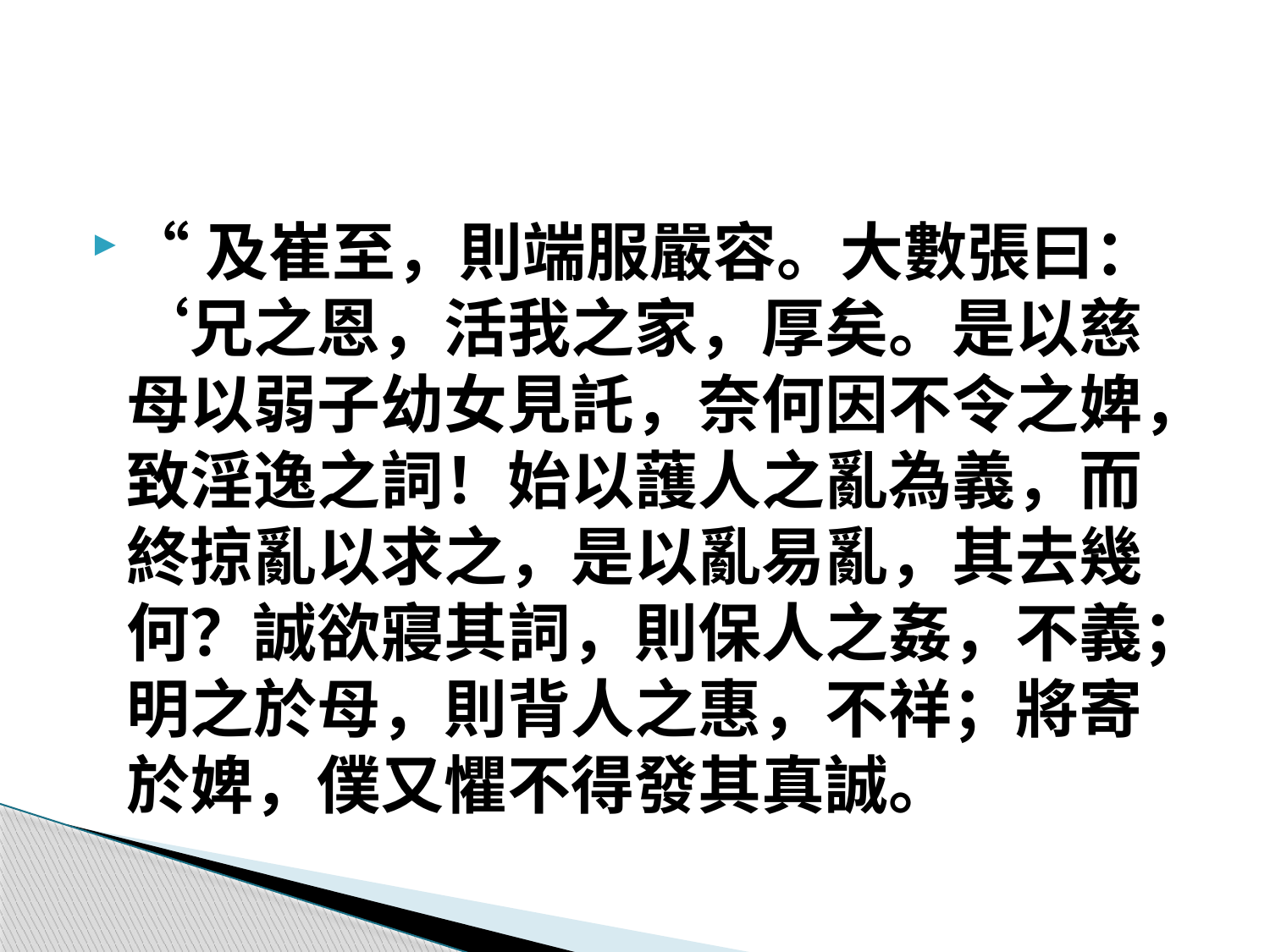

#
“及崔至，則端服嚴容。大數張曰：‘兄之恩，活我之家，厚矣。是以慈母以弱子幼女見託，奈何因不令之婢，致淫逸之詞！始以䕶人之亂為義，而終掠亂以求之，是以亂易亂，其去幾何？誠欲寢其詞，則保人之姦，不義；明之於母，則背人之惠，不祥；將寄於婢，僕又懼不得發其真誠。